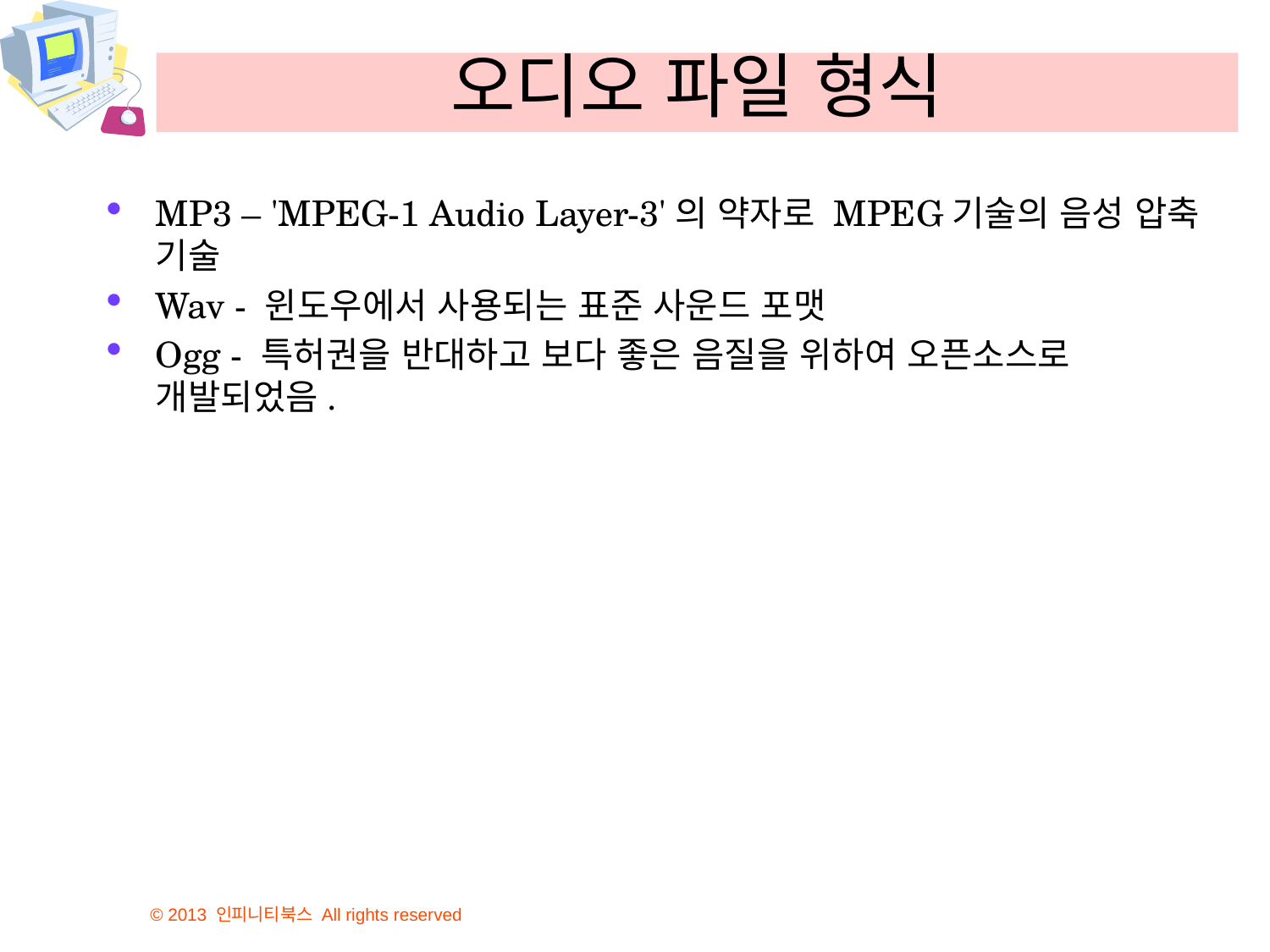

# 오디오 파일 형식
MP3 – 'MPEG-1 Audio Layer-3'의 약자로 MPEG기술의 음성 압축 기술
Wav - 윈도우에서 사용되는 표준 사운드 포맷
Ogg - 특허권을 반대하고 보다 좋은 음질을 위하여 오픈소스로 개발되었음.